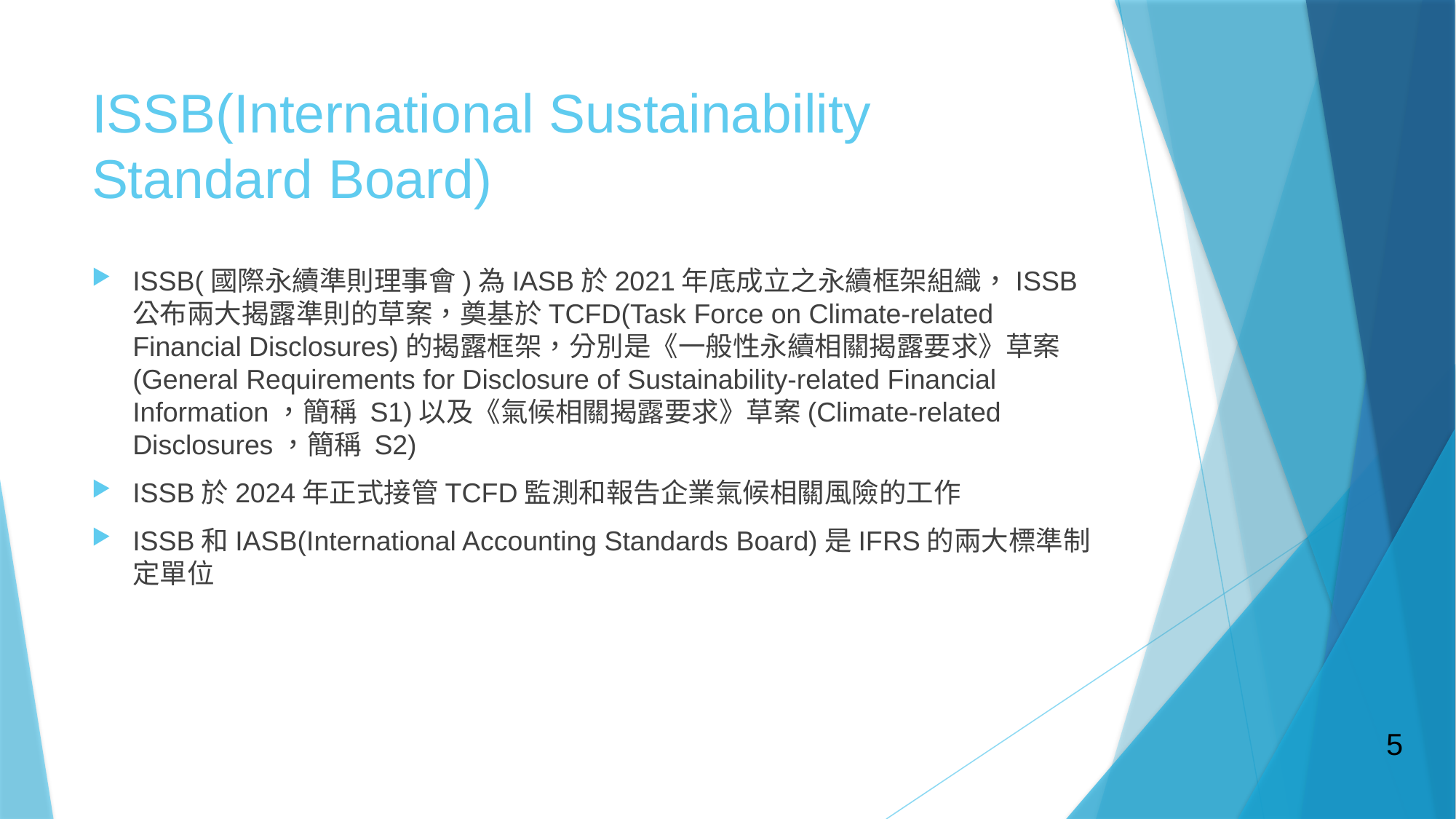

# ISSB(International Sustainability Standard Board)
ISSB(國際永續準則理事會)為IASB於2021年底成立之永續框架組織，ISSB公布兩大揭露準則的草案，奠基於TCFD(Task Force on Climate-related Financial Disclosures)的揭露框架，分別是《一般性永續相關揭露要求》草案(General Requirements for Disclosure of Sustainability-related Financial Information，簡稱 S1)以及《氣候相關揭露要求》草案(Climate-related Disclosures，簡稱 S2)
ISSB於2024年正式接管TCFD監測和報告企業氣候相關風險的工作
ISSB和IASB(International Accounting Standards Board)是IFRS的兩大標準制定單位

5